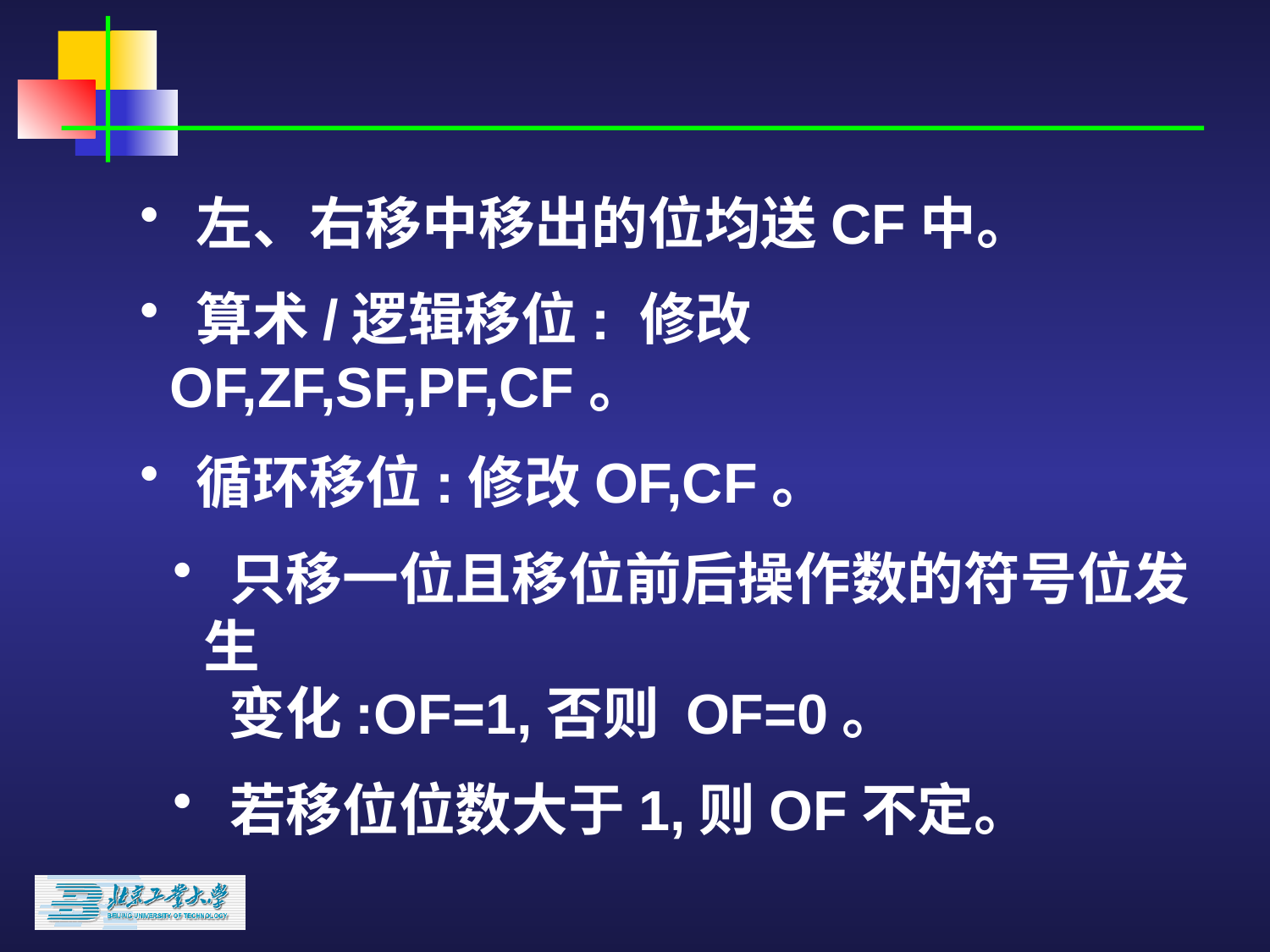

左、右移中移出的位均送CF中。
 算术/逻辑移位: 修改 OF,ZF,SF,PF,CF。
 循环移位:修改OF,CF。
 只移一位且移位前后操作数的符号位发生
  变化:OF=1,否则 OF=0。
 若移位位数大于1,则OF不定。